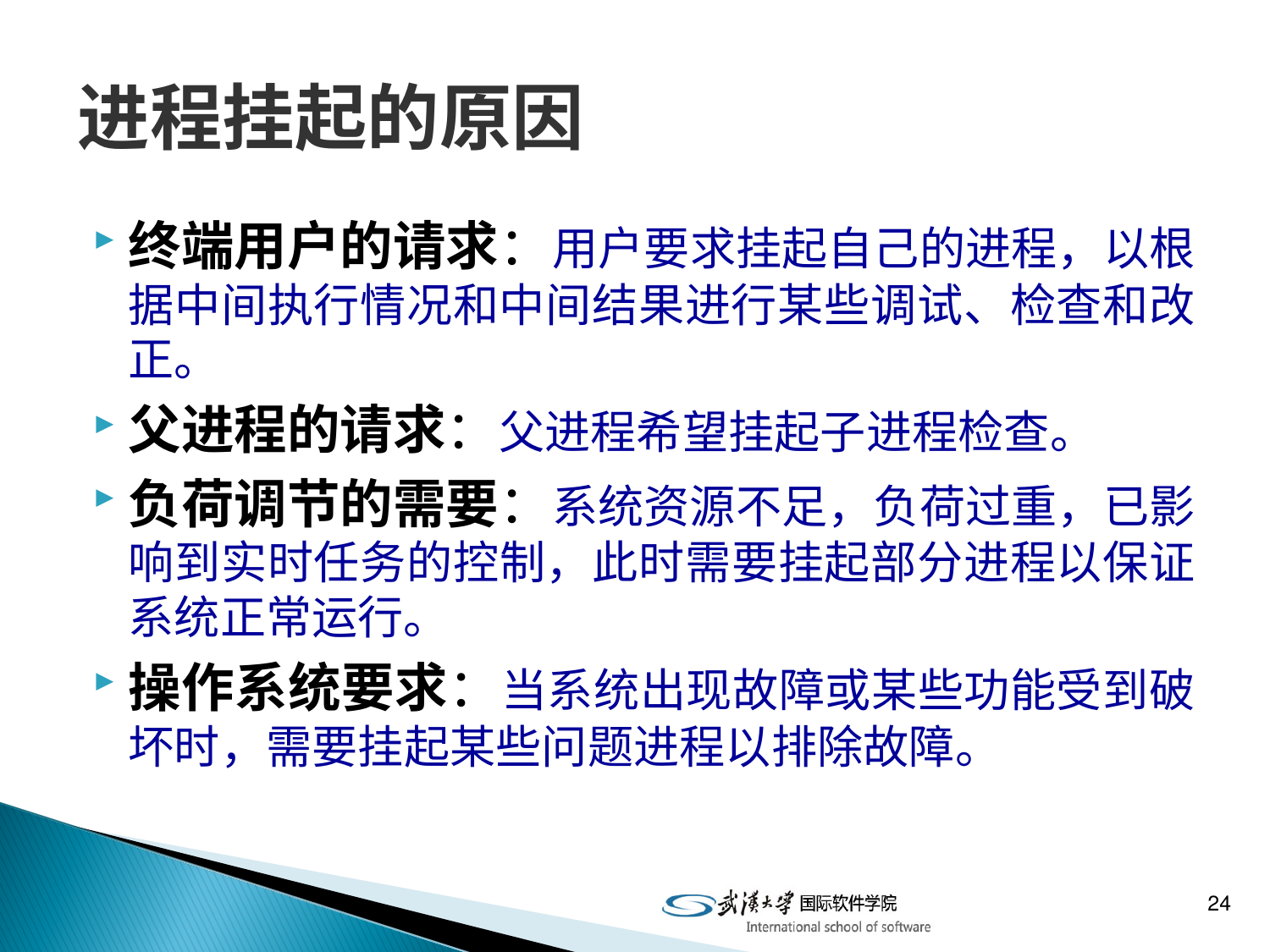

# 进程挂起的原因
终端用户的请求：用户要求挂起自己的进程，以根据中间执行情况和中间结果进行某些调试、检查和改正。
父进程的请求：父进程希望挂起子进程检查。
负荷调节的需要：系统资源不足，负荷过重，已影响到实时任务的控制，此时需要挂起部分进程以保证系统正常运行。
操作系统要求：当系统出现故障或某些功能受到破坏时，需要挂起某些问题进程以排除故障。